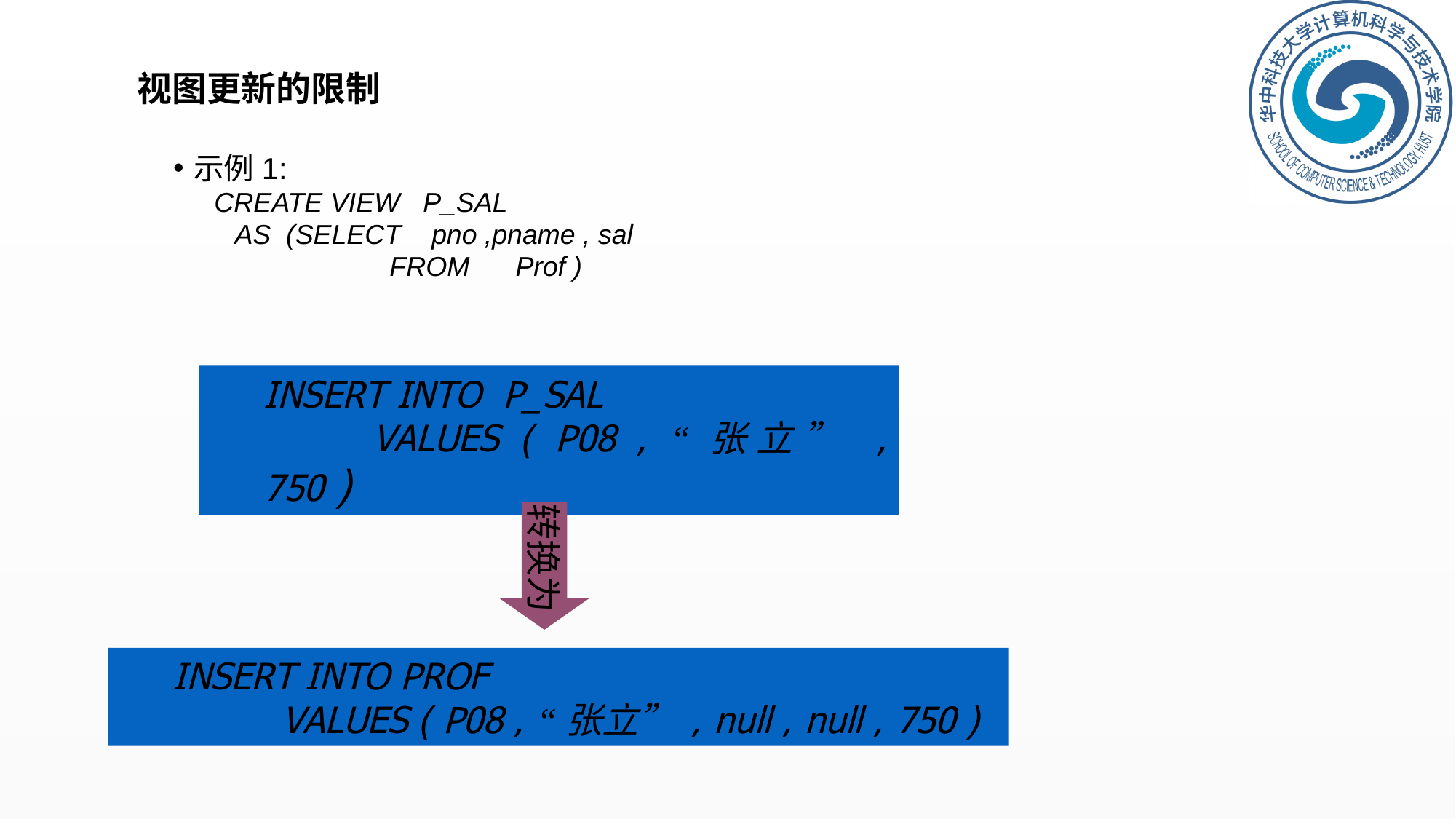

# 视图更新的限制
示例1:
CREATE VIEW   P_SAL
	AS  (SELECT    pno ,pname , sal
		      FROM      Prof )

INSERT INTO  P_SAL
	VALUES ( P08 , “张立” , 750 )
转换为
INSERT INTO PROF
	VALUES ( P08 , “张立” , null , null , 750 )